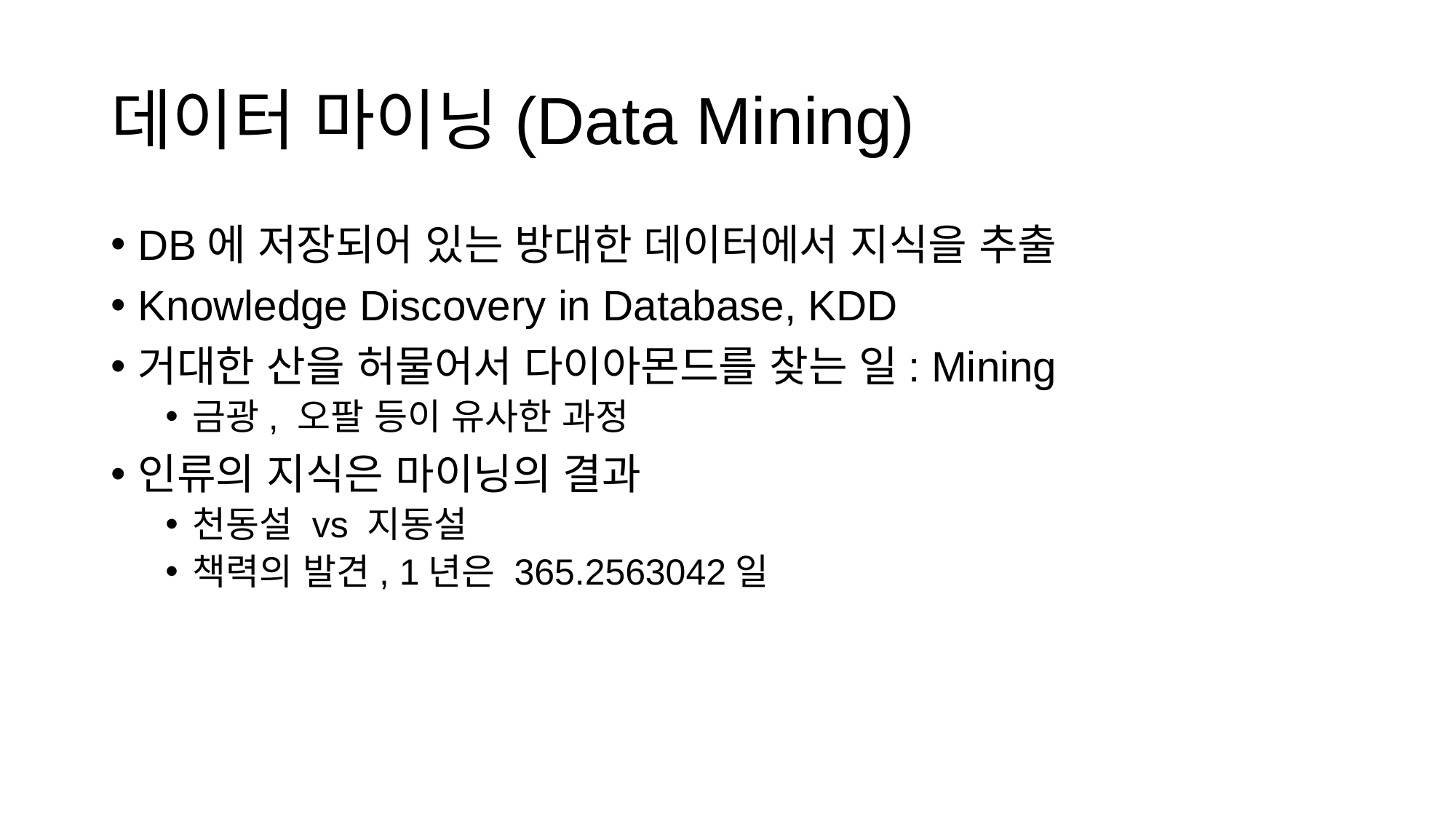

# 데이터 마이닝(Data Mining)
DB에 저장되어 있는 방대한 데이터에서 지식을 추출
Knowledge Discovery in Database, KDD
거대한 산을 허물어서 다이아몬드를 찾는 일: Mining
금광, 오팔 등이 유사한 과정
인류의 지식은 마이닝의 결과
천동설 vs 지동설
책력의 발견, 1년은 365.2563042일